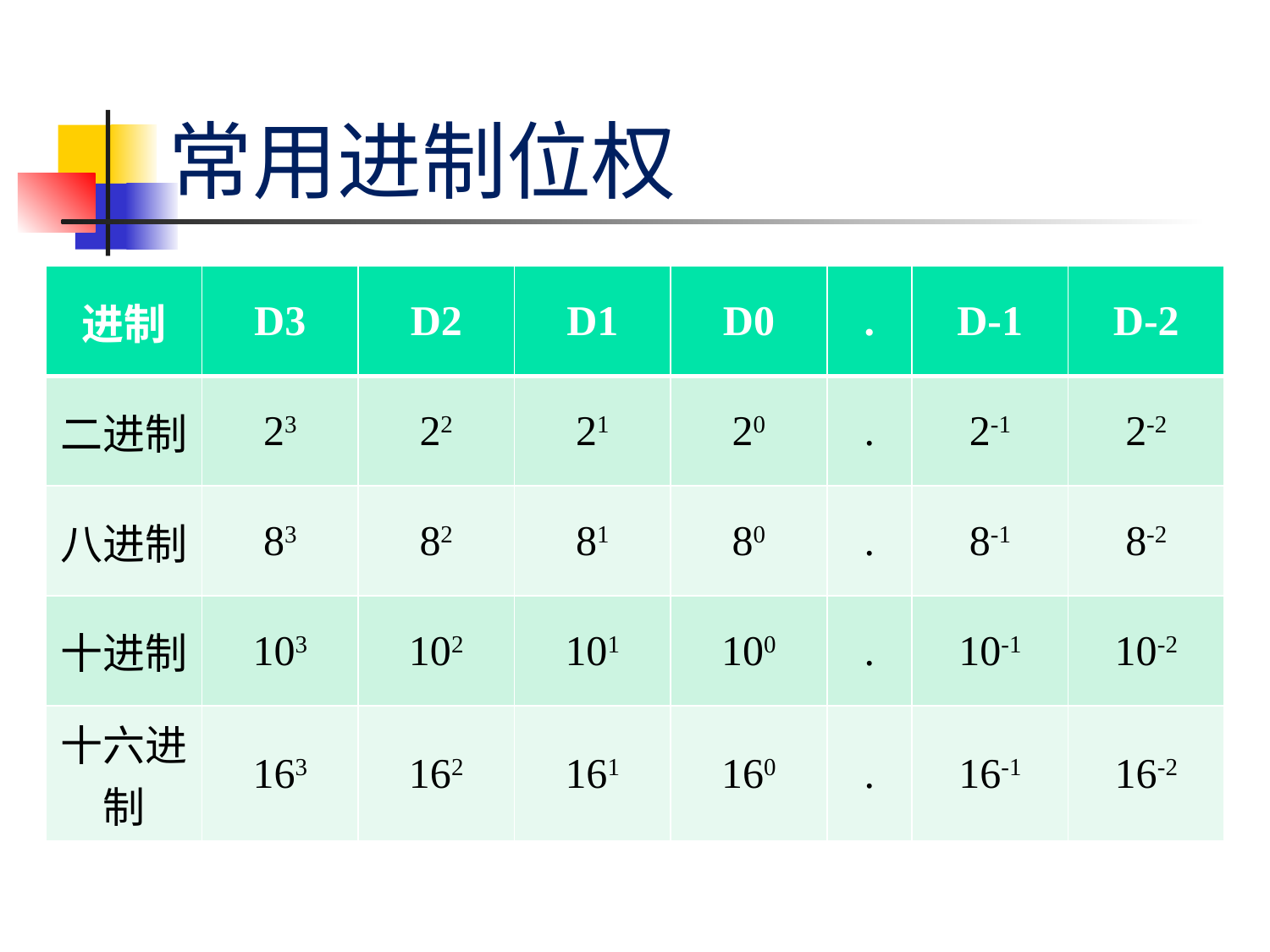

# 常用进制位权
| 进制 | D3 | D2 | D1 | D0 | . | D-1 | D-2 |
| --- | --- | --- | --- | --- | --- | --- | --- |
| 二进制 | 23 | 22 | 21 | 20 | . | 2-1 | 2-2 |
| 八进制 | 83 | 82 | 81 | 80 | . | 8-1 | 8-2 |
| 十进制 | 103 | 102 | 101 | 100 | . | 10-1 | 10-2 |
| 十六进制 | 163 | 162 | 161 | 160 | . | 16-1 | 16-2 |